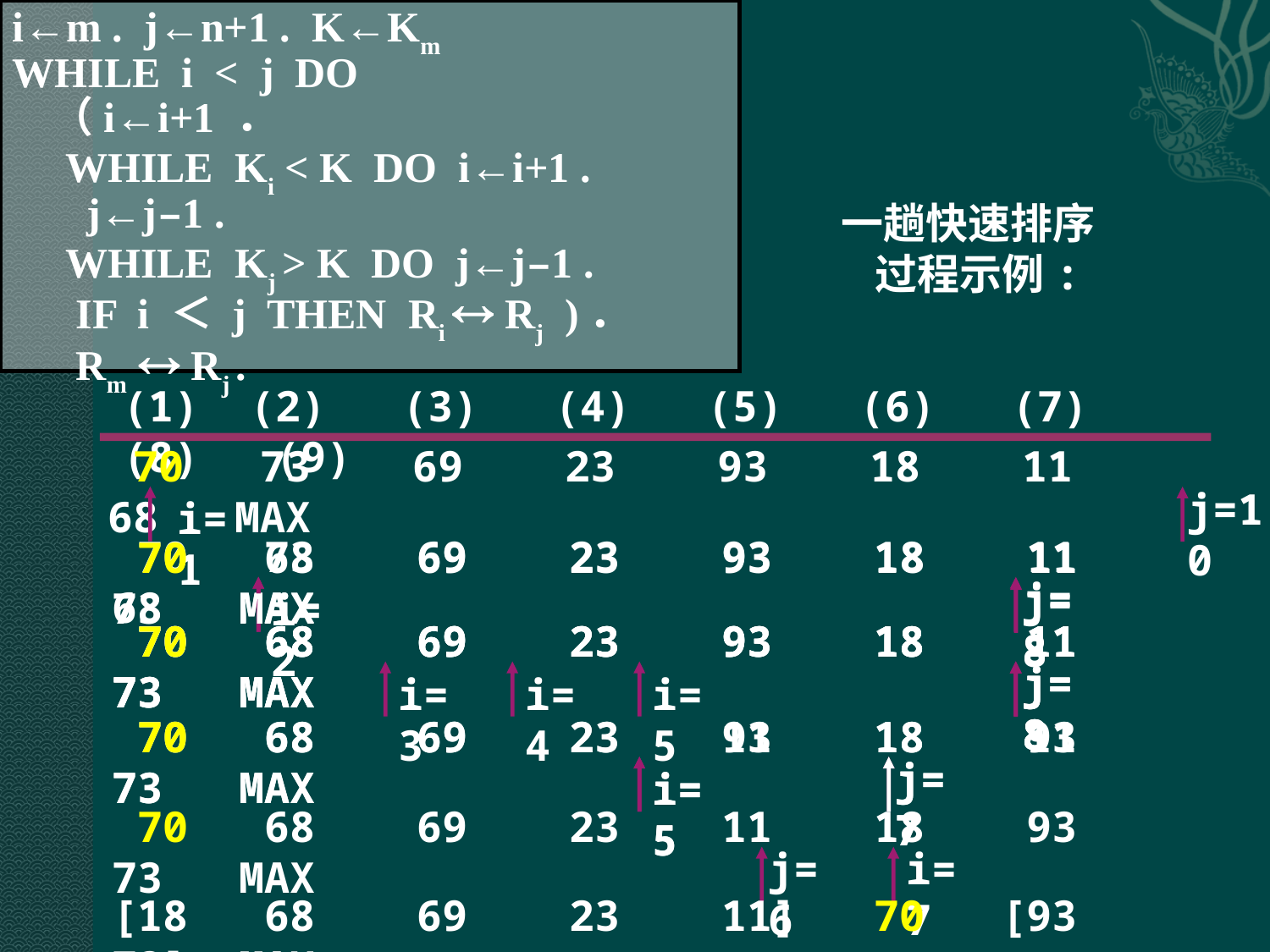

i←m .  j←n+1 .  K←Km
WHILE  i  <  j  DO
   （i←i+1 ．
     WHILE  Ki < K  DO  i←i+1 .
       j←j–1 .
     WHILE  Kj > K  DO  j←j–1 .
      IF  i ＜ j  THEN  Ri ↔ Rj  )．
      Rm ↔ Rj .
一趟快速排序   过程示例:
(1)  (2)   (3)   (4)   (5)   (6)   (7)   (8)   (9)

 70   73    69    23    93    18    11    68   MAX
j=10

i=1

 70   73    69    23    93    18    11    68   MAX
j=8

i=2
 70   68    69    23    93    18    11    73   MAX
j=8

i=2
 70   68    69    23    93    18    11    73   MAX
j=8

i=5
 70   68    69    23    93    18    11    73   MAX
j=8

i=3
 70   68    69    23    93    18    11    73   MAX
j=8

i=4
 70   68    69    23    93    18    11    73   MAX
j=7

i=5
 70   68    69    23    11    18    93    73   MAX
j=7

i=5
 70   68    69    23    11    18    93    73   MAX
j=6

i=7

[18   68    69    23    11]   70   [93    73]  MAX